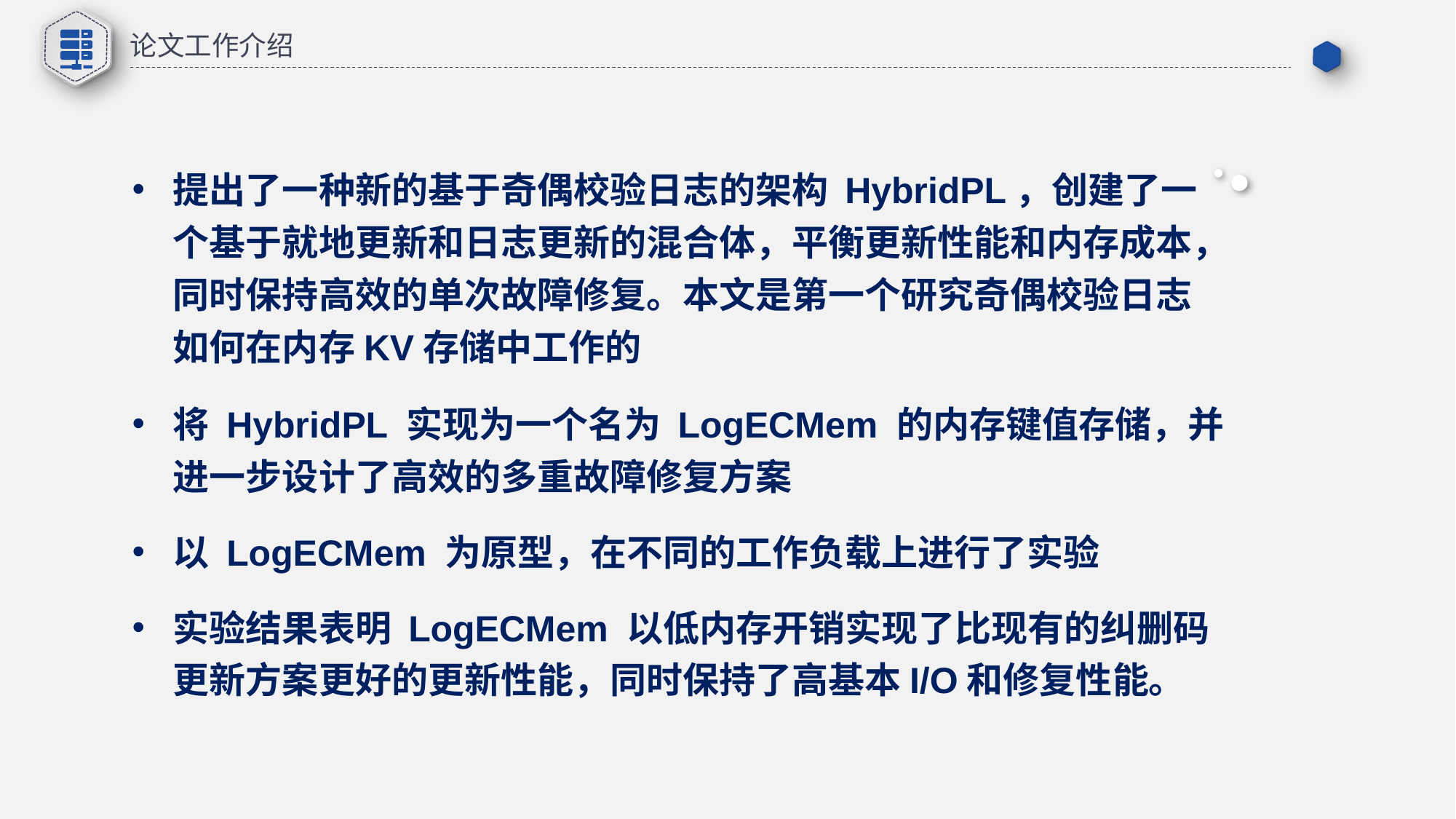

论文工作介绍

提出了一种新的基于奇偶校验日志的架构 HybridPL，创建了一个基于就地更新和日志更新的混合体，平衡更新性能和内存成本，同时保持高效的单次故障修复。本文是第一个研究奇偶校验日志如何在内存KV存储中工作的

将 HybridPL 实现为一个名为 LogECMem 的内存键值存储，并进一步设计了高效的多重故障修复方案
以 LogECMem 为原型，在不同的工作负载上进行了实验
实验结果表明 LogECMem 以低内存开销实现了比现有的纠删码更新方案更好的更新性能，同时保持了高基本I/O和修复性能。